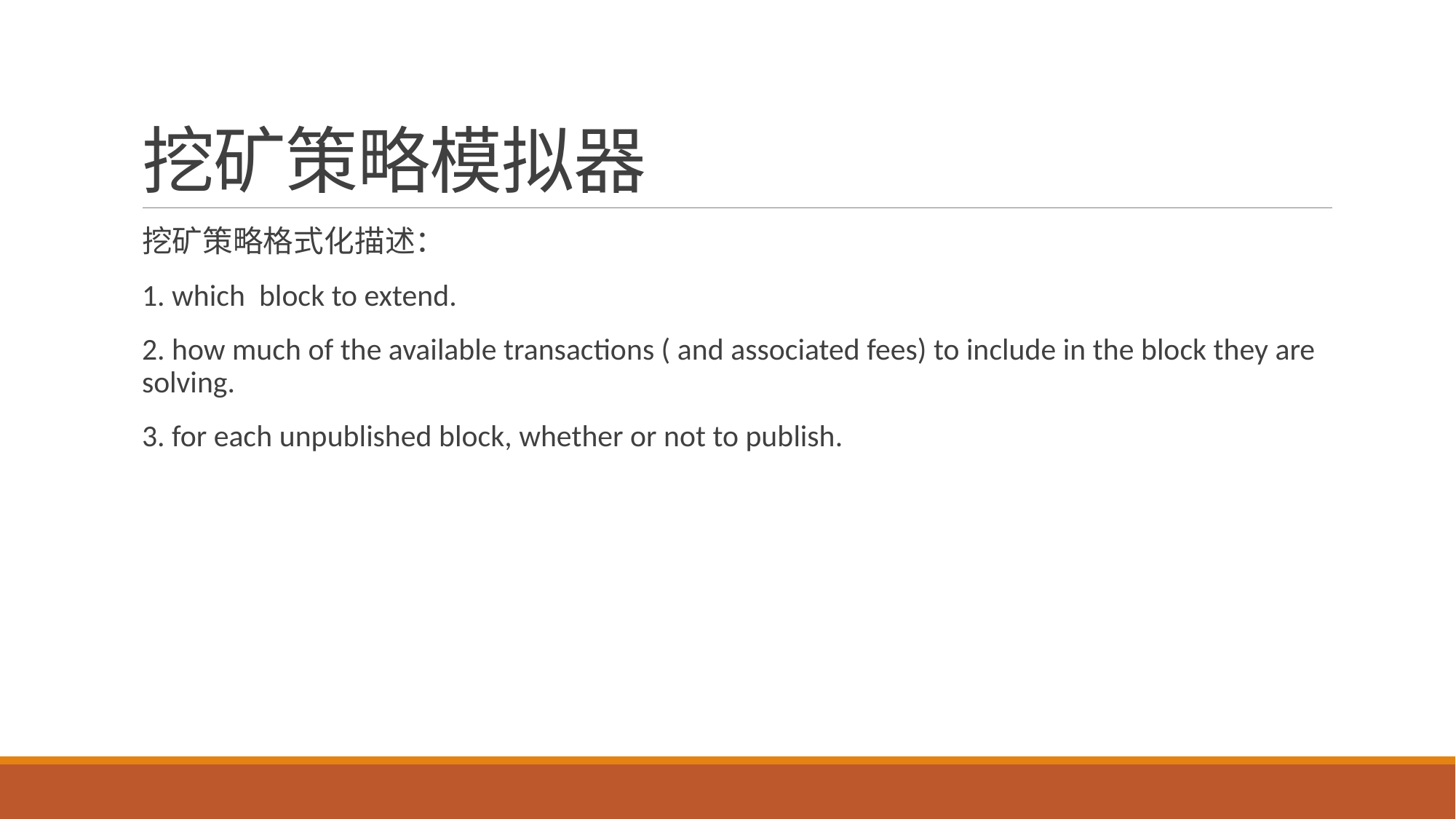

# 挖矿策略模拟器
挖矿策略格式化描述：
1. which  block to extend.
2. how much of the available transactions ( and associated fees) to include in the block they are solving.
3. for each unpublished block, whether or not to publish.